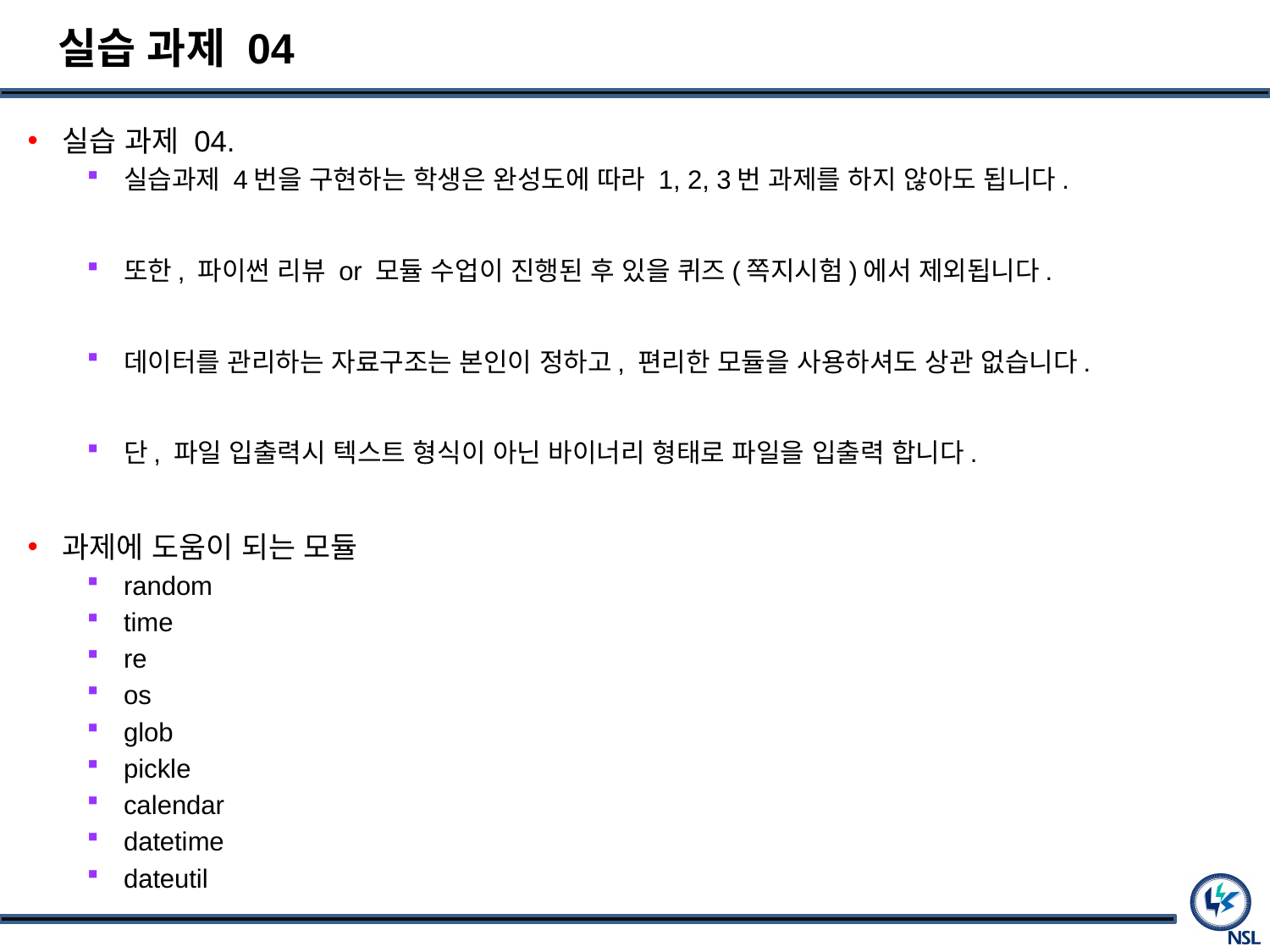

# 실습 과제 04
실습 과제 04.
실습과제 4번을 구현하는 학생은 완성도에 따라 1, 2, 3번 과제를 하지 않아도 됩니다.

또한, 파이썬 리뷰 or 모듈 수업이 진행된 후 있을 퀴즈(쪽지시험)에서 제외됩니다.

데이터를 관리하는 자료구조는 본인이 정하고, 편리한 모듈을 사용하셔도 상관 없습니다.

단, 파일 입출력시 텍스트 형식이 아닌 바이너리 형태로 파일을 입출력 합니다.

과제에 도움이 되는 모듈
random
time
re
os
glob
pickle
calendar
datetime
dateutil